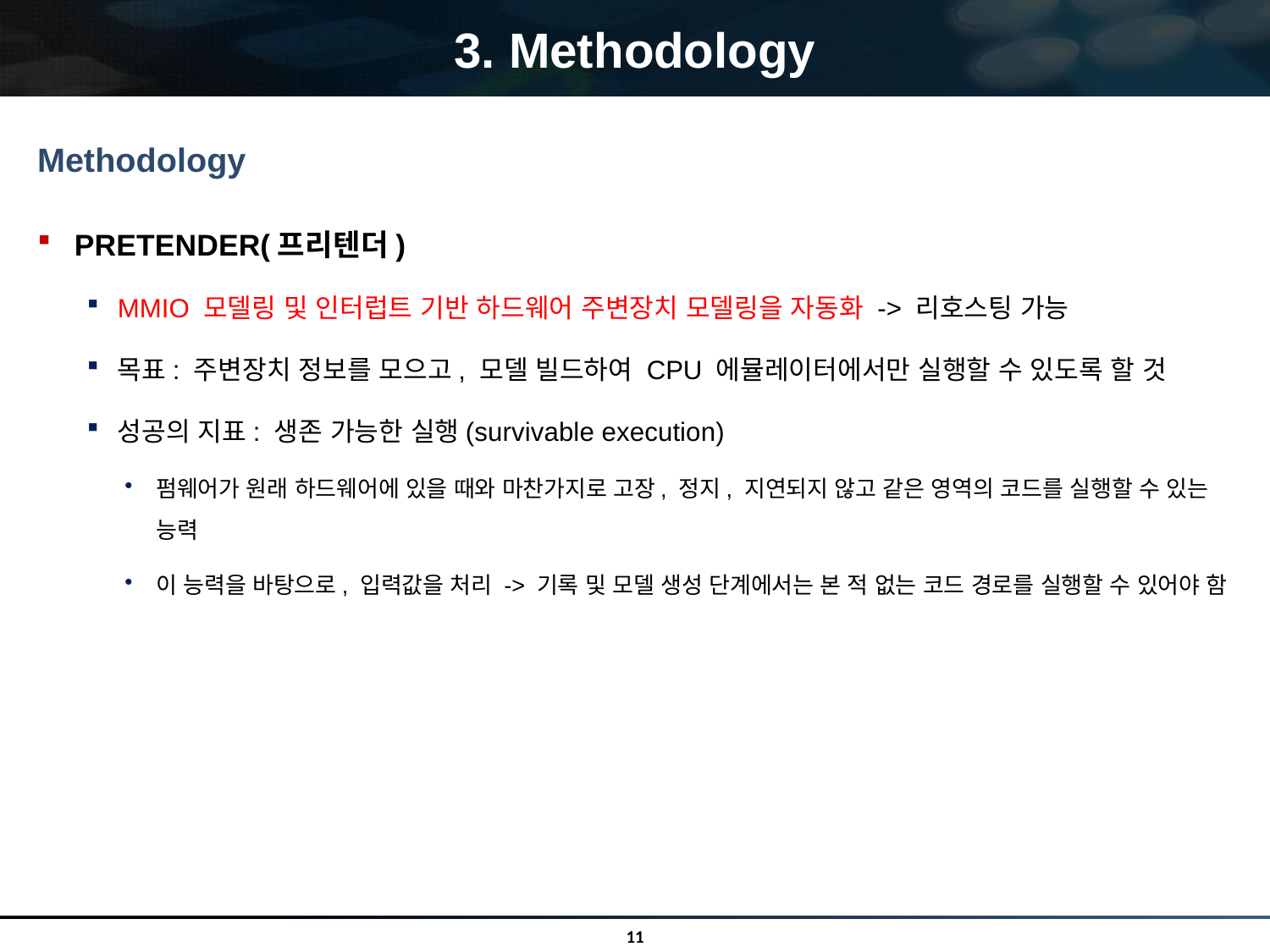

# 3. Methodology
Methodology
PRETENDER(프리텐더)
MMIO 모델링 및 인터럽트 기반 하드웨어 주변장치 모델링을 자동화 -> 리호스팅 가능
목표: 주변장치 정보를 모으고, 모델 빌드하여 CPU 에뮬레이터에서만 실행할 수 있도록 할 것
성공의 지표: 생존 가능한 실행(survivable execution)
펌웨어가 원래 하드웨어에 있을 때와 마찬가지로 고장, 정지, 지연되지 않고 같은 영역의 코드를 실행할 수 있는 능력
이 능력을 바탕으로, 입력값을 처리 -> 기록 및 모델 생성 단계에서는 본 적 없는 코드 경로를 실행할 수 있어야 함